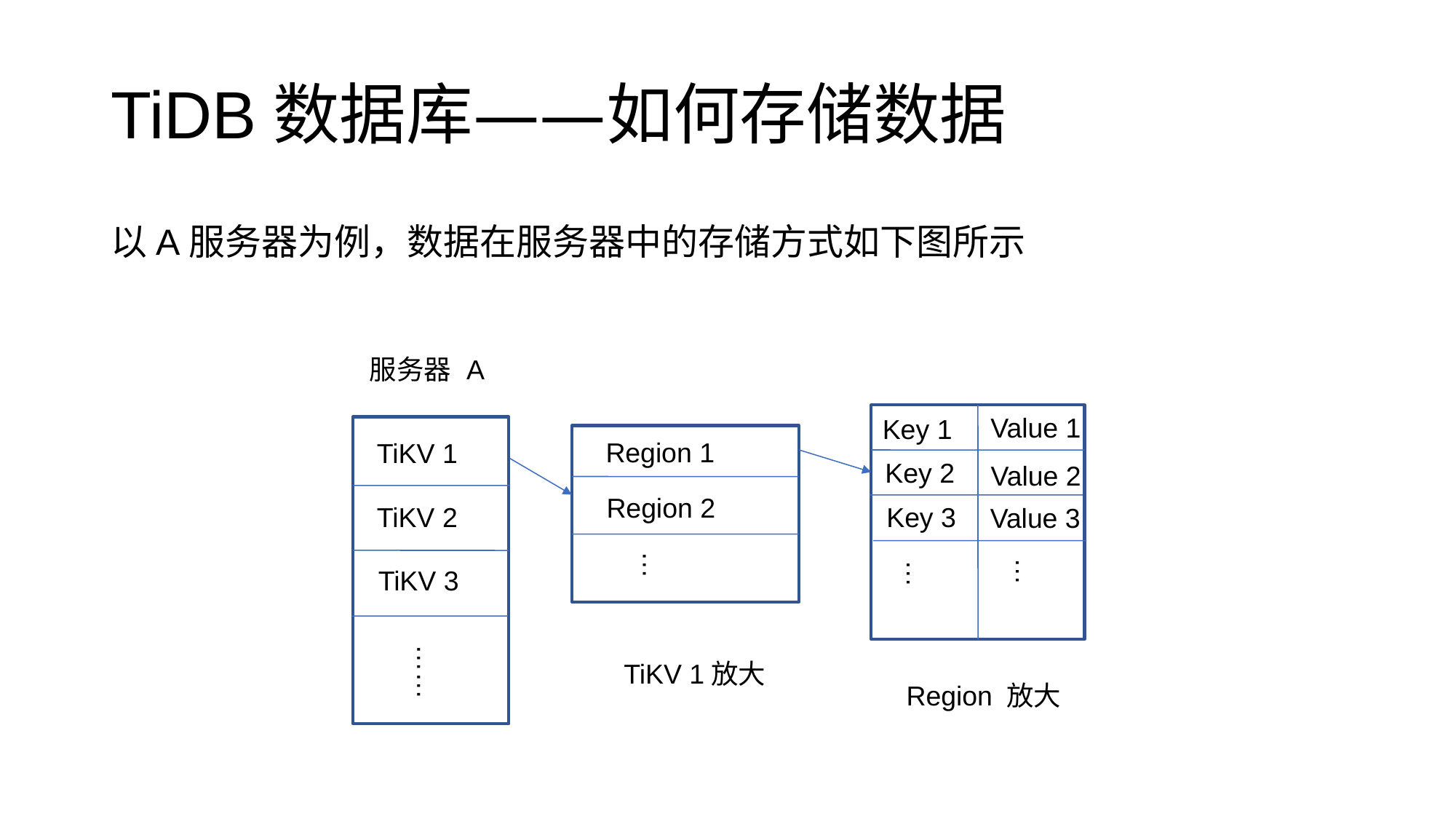

TiDB数据库——如何存储数据
以A服务器为例，数据在服务器中的存储方式如下图所示
服务器 A

Value 1
Key 1

Region 1
TiKV 1

Key 2
Value 2

Region 2
TiKV 2
Key 3

Value 3

…

…
…
TiKV 3

……
TiKV 1放大
Region 放大